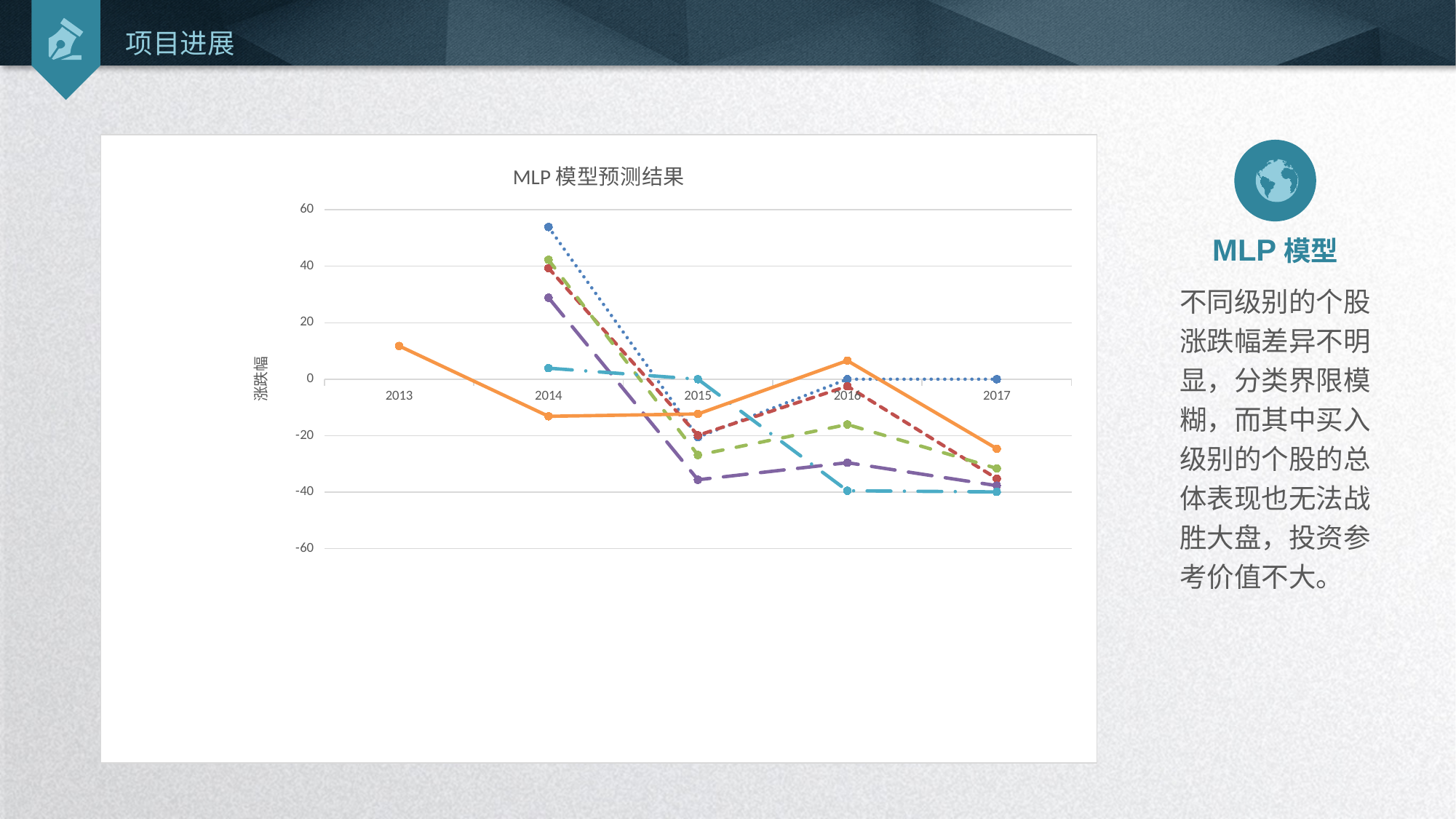

项目进展

### Chart: MLP模型预测结果

| Category | 买入 | 持有 | 观望 | 减持 | 卖出 | 上证指数 |
|---|---|---|---|---|---|---|
| 2013 | None | None | None | None | None | 11.79 |
| 2014 | 53.89 | 39.33 | 42.28 | 28.85 | 3.9 | -13.13 |
| 2015 | -20.52 | -19.86 | -26.86 | -35.61 | 0.0 | -12.3062 |
| 2016 | 0.0 | -2.48 | -16.03 | -29.55 | -39.49 | 6.5578 |
| 2017 | 0.0 | -35.18 | -31.57 | -37.68 | -39.9 | -24.5911 |

MLP模型
不同级别的个股涨跌幅差异不明显，分类界限模糊，而其中买入级别的个股的总体表现也无法战胜大盘，投资参考价值不大。
延时符